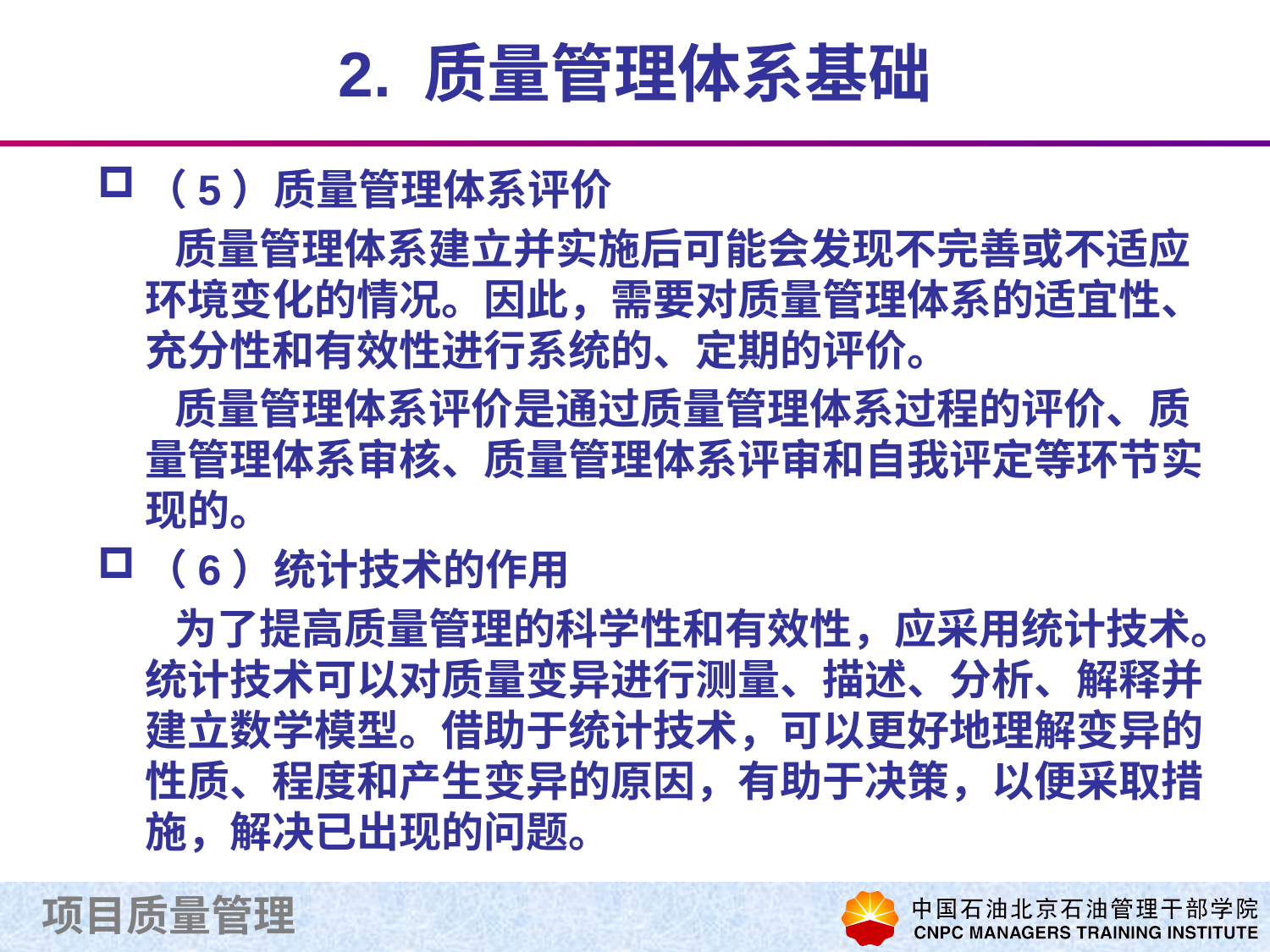

# 2. 质量管理体系基础
（5）质量管理体系评价
       质量管理体系建立并实施后可能会发现不完善或不适应环境变化的情况。因此，需要对质量管理体系的适宜性、充分性和有效性进行系统的、定期的评价。
       质量管理体系评价是通过质量管理体系过程的评价、质量管理体系审核、质量管理体系评审和自我评定等环节实现的。
（6）统计技术的作用
       为了提高质量管理的科学性和有效性，应采用统计技术。统计技术可以对质量变异进行测量、描述、分析、解释并建立数学模型。借助于统计技术，可以更好地理解变异的性质、程度和产生变异的原因，有助于决策，以便采取措施，解决已出现的问题。